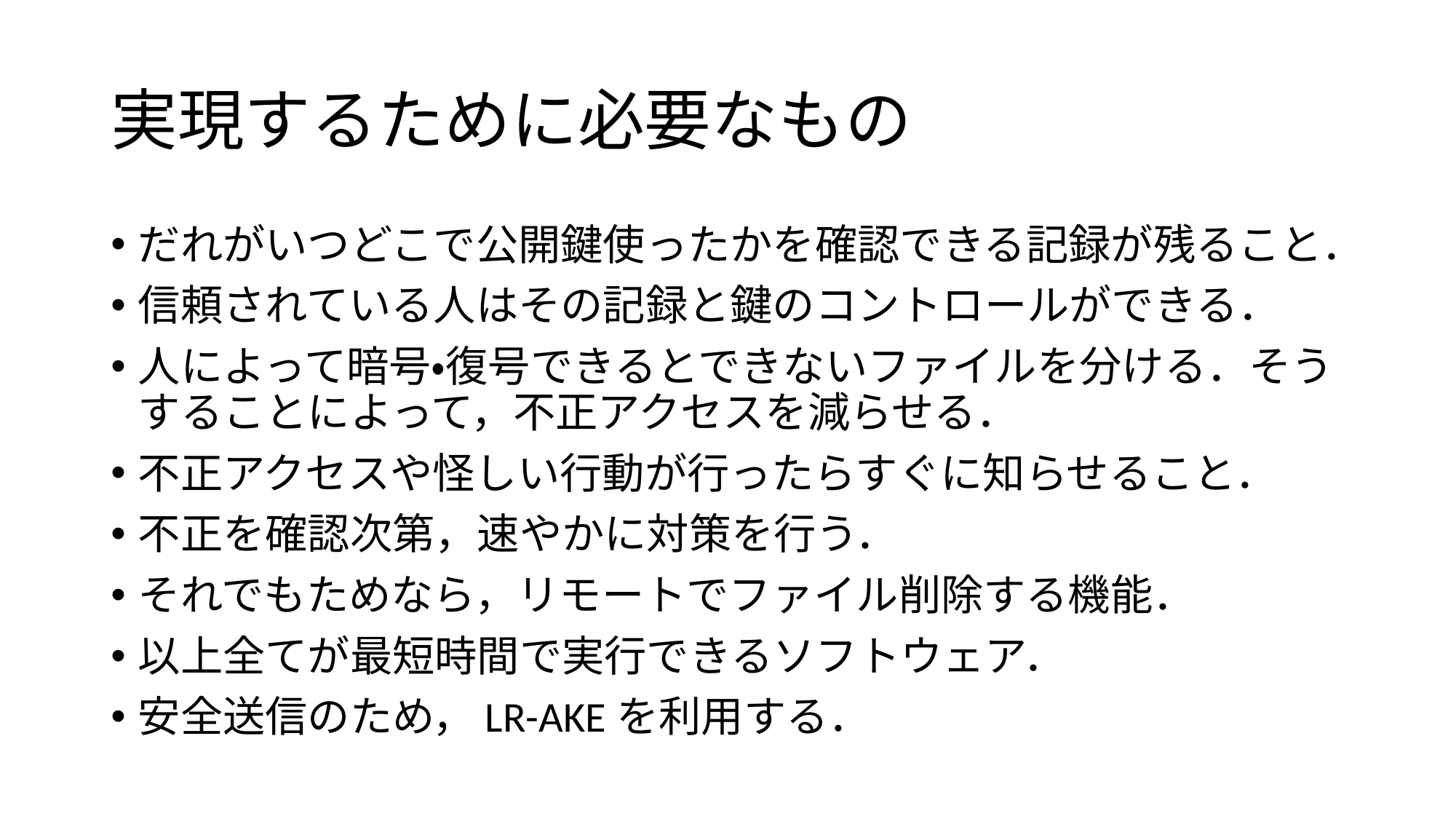

# 実現するために必要なもの
だれがいつどこで公開鍵使ったかを確認できる記録が残ること．
信頼されている人はその記録と鍵のコントロールができる．
人によって暗号・復号できるとできないファイルを分ける．そうすることによって，不正アクセスを減らせる．
不正アクセスや怪しい行動が行ったらすぐに知らせること．
不正を確認次第，速やかに対策を行う．
それでもためなら，リモートでファイル削除する機能．
以上全てが最短時間で実行できるソフトウェア．
安全送信のため，LR-AKEを利用する．